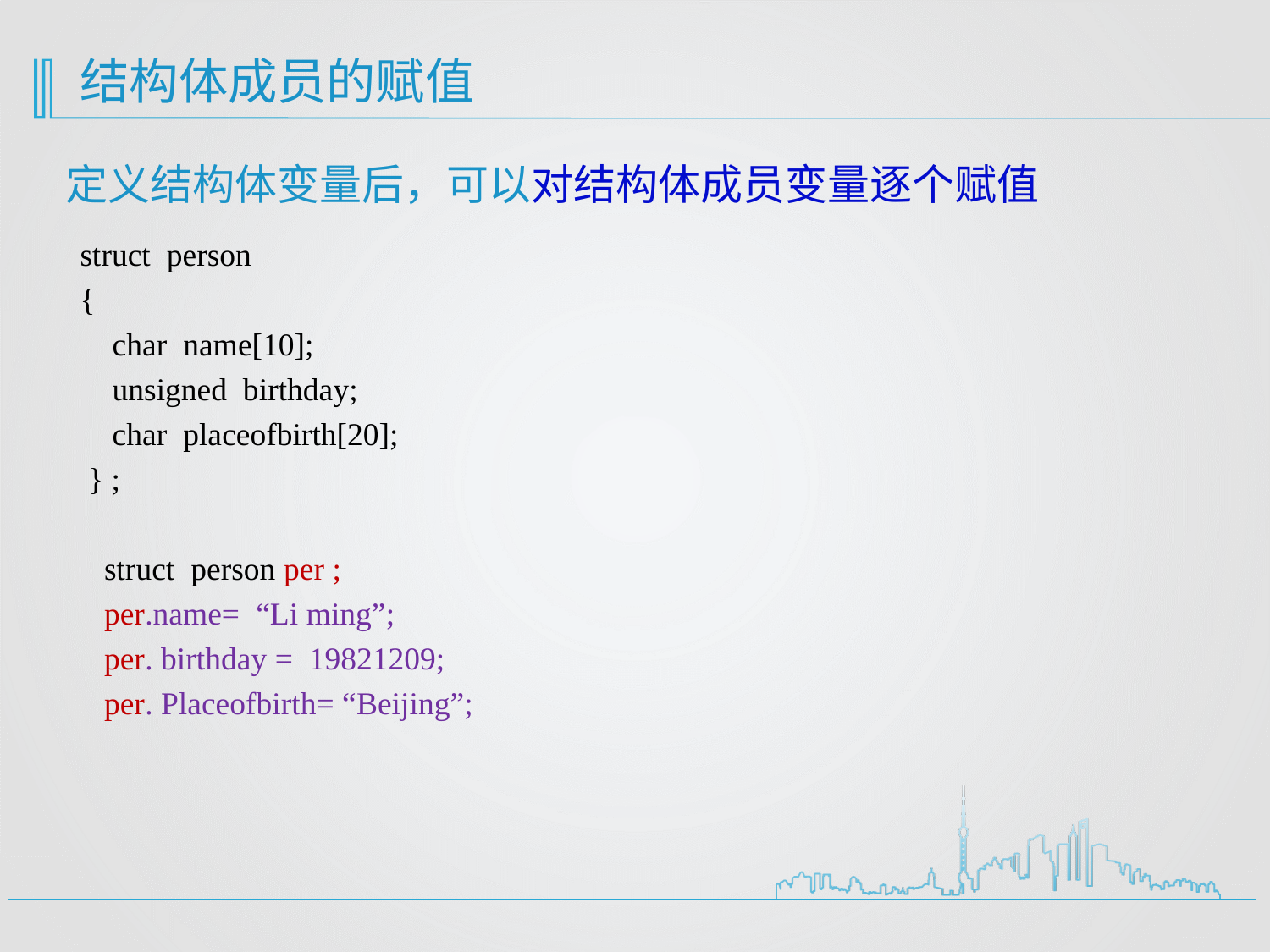

# 结构体成员的赋值
定义结构体变量后，可以对结构体成员变量逐个赋值
struct  person
{
    char  name[10];
    unsigned  birthday;
    char  placeofbirth[20];
 } ;

   struct  person per ;
   per.name=  “Li ming”;
   per. birthday =  19821209;
   per. Placeofbirth= “Beijing”;